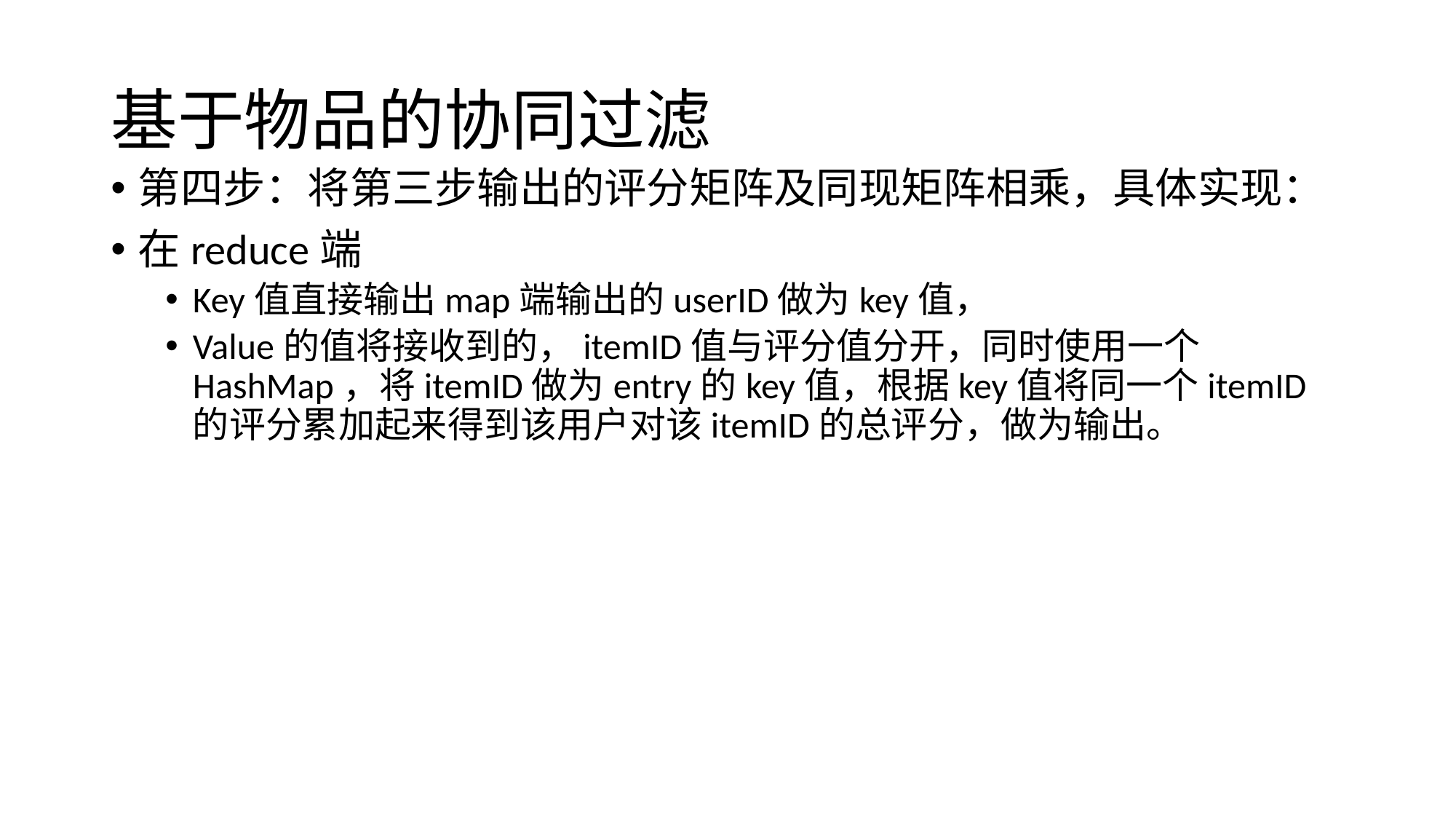

# 基于物品的协同过滤
第四步：将第三步输出的评分矩阵及同现矩阵相乘，具体实现：
在reduce端
Key值直接输出map端输出的userID做为key值，
Value的值将接收到的，itemID值与评分值分开，同时使用一个HashMap，将itemID做为entry的key值，根据key值将同一个itemID的评分累加起来得到该用户对该itemID的总评分，做为输出。